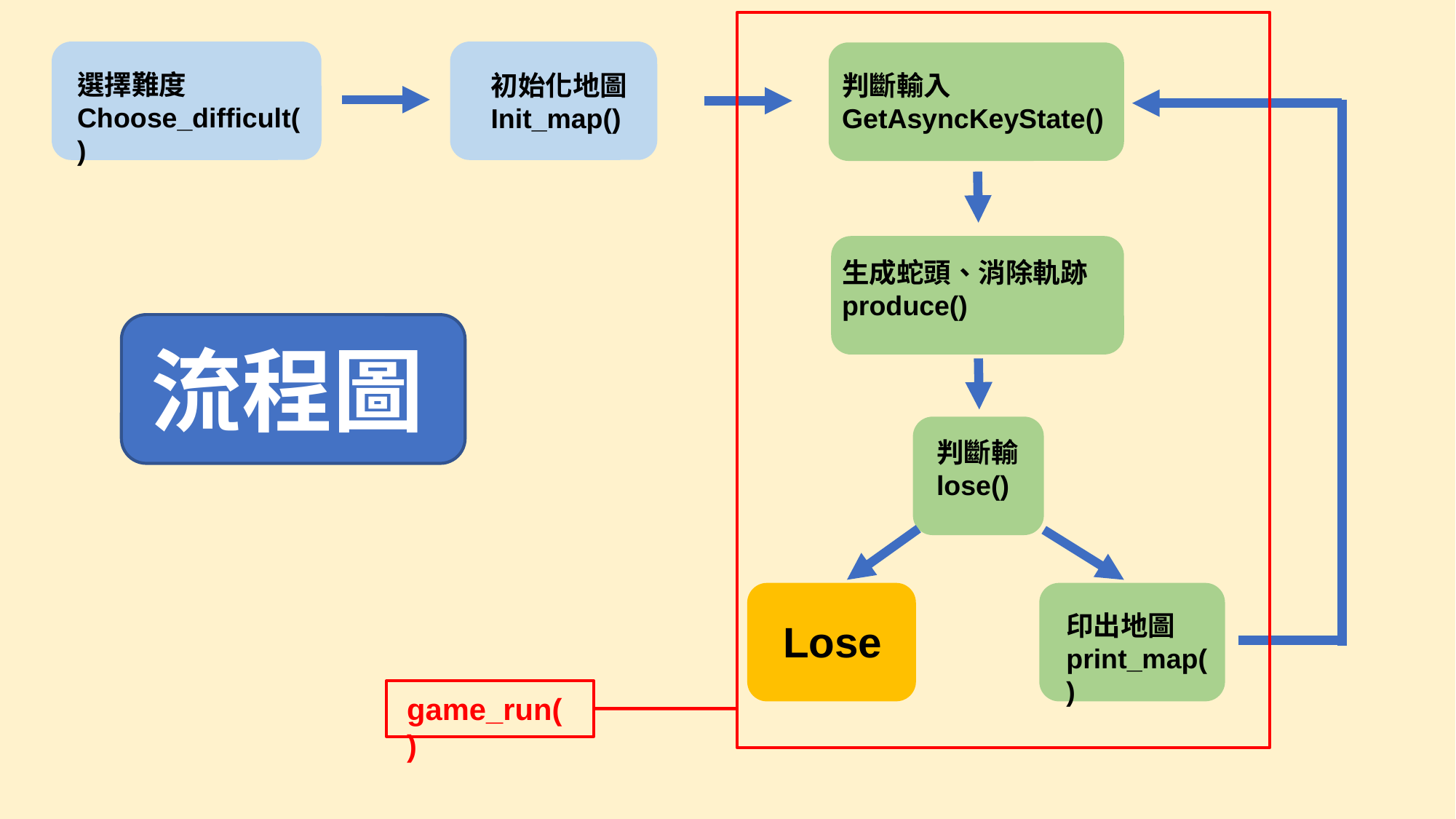

選擇難度
Choose_difficult()
初始化地圖
Init_map()
判斷輸入
GetAsyncKeyState()

生成蛇頭、消除軌跡
produce()

流程圖

判斷輸
lose()

印出地圖
print_map()
Lose

game_run()